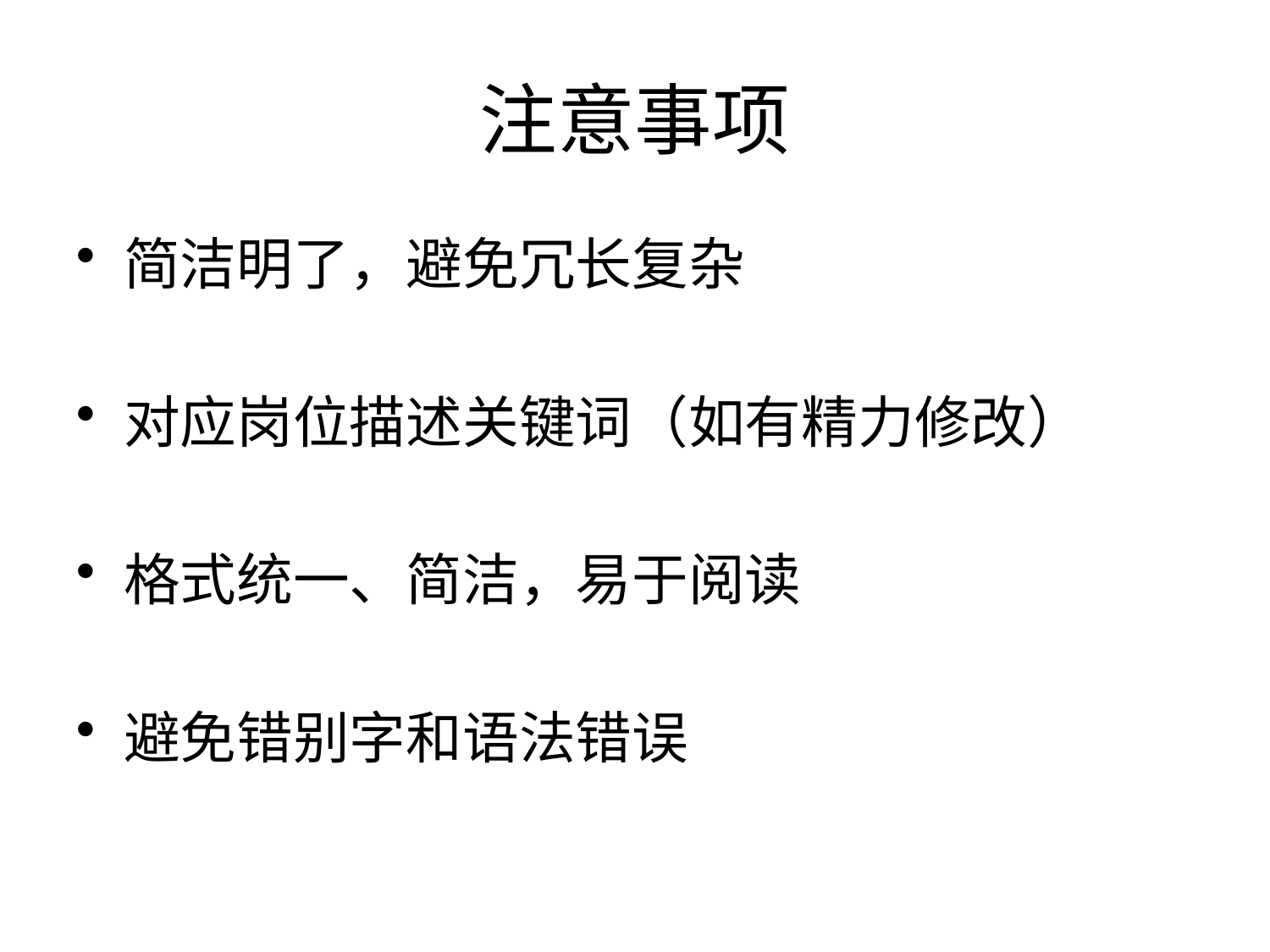

# 注意事项
简洁明了，避免冗长复杂

对应岗位描述关键词（如有精力修改）

格式统一、简洁，易于阅读

避免错别字和语法错误